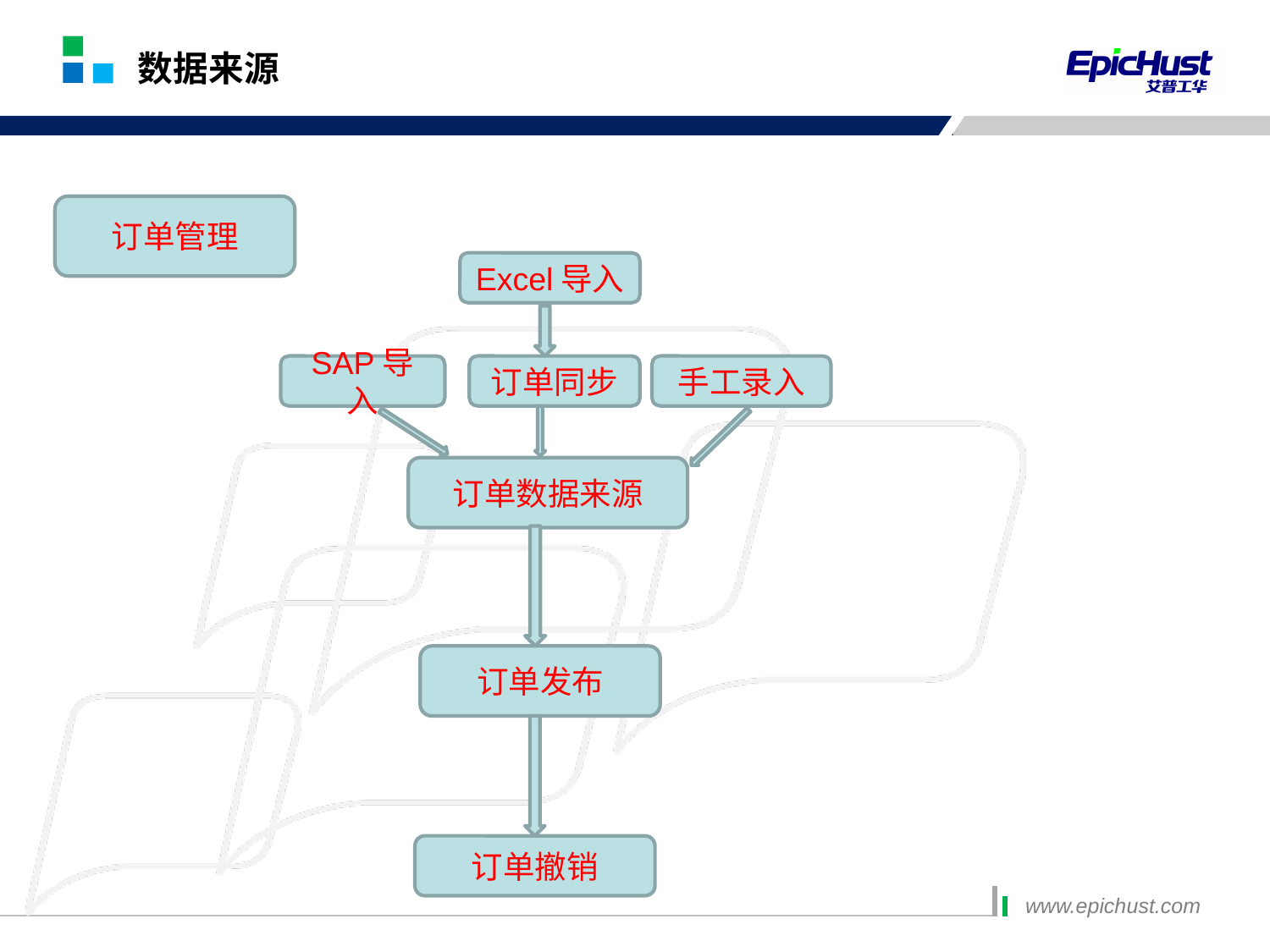

# 数据来源
订单管理
Excel导入

SAP导入
订单同步
手工录入

订单数据来源

订单发布

订单撤销